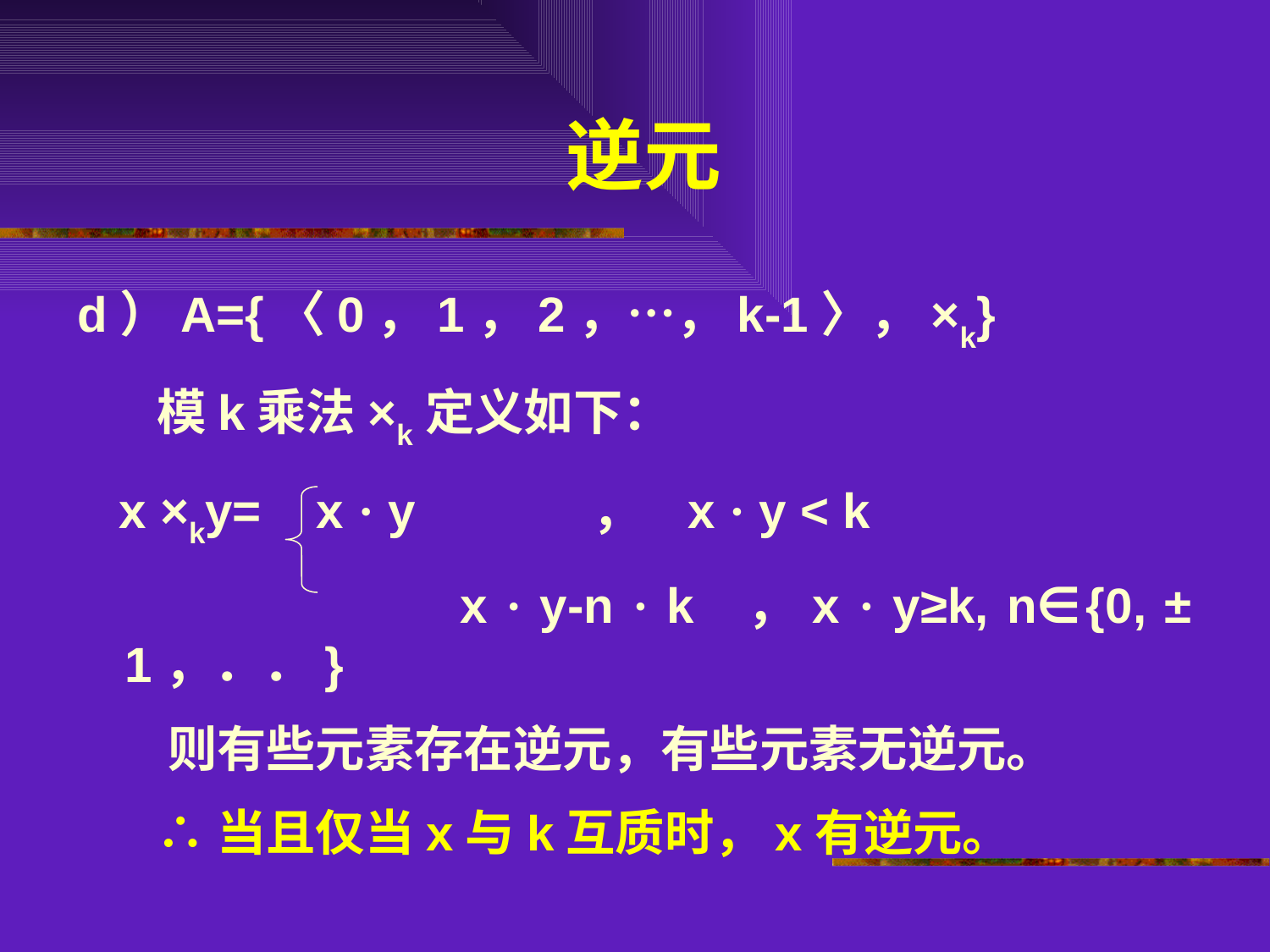

# 逆元
d）A={〈0，1，2，…，k-1〉，×k}
      模k乘法×k定义如下：
   x ×ky=    x · y            ，   x · y < k
                     x · y-n · k  ，x · y≥k, n∈{0, ±1，．．}
       则有些元素存在逆元，有些元素无逆元。
       ∴当且仅当x与k互质时，x有逆元。